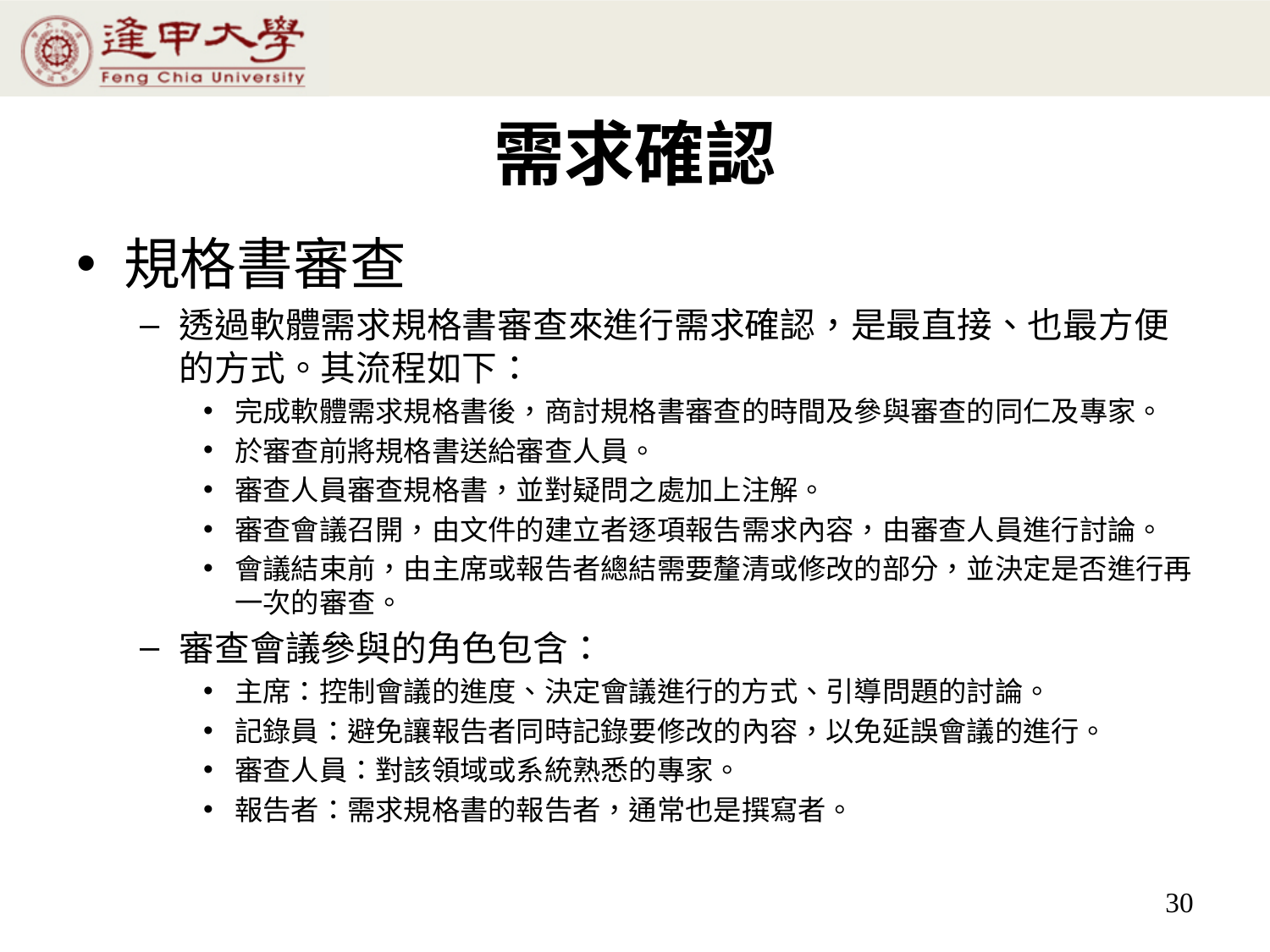

# 需求確認
規格書審查
透過軟體需求規格書審查來進行需求確認，是最直接、也最方便的方式。其流程如下：
完成軟體需求規格書後，商討規格書審查的時間及參與審查的同仁及專家。
於審查前將規格書送給審查人員。
審查人員審查規格書，並對疑問之處加上注解。
審查會議召開，由文件的建立者逐項報告需求內容，由審查人員進行討論。
會議結束前，由主席或報告者總結需要釐清或修改的部分，並決定是否進行再一次的審查。
審查會議參與的角色包含：
主席：控制會議的進度、決定會議進行的方式、引導問題的討論。
記錄員：避免讓報告者同時記錄要修改的內容，以免延誤會議的進行。
審查人員：對該領域或系統熟悉的專家。
報告者：需求規格書的報告者，通常也是撰寫者。

30